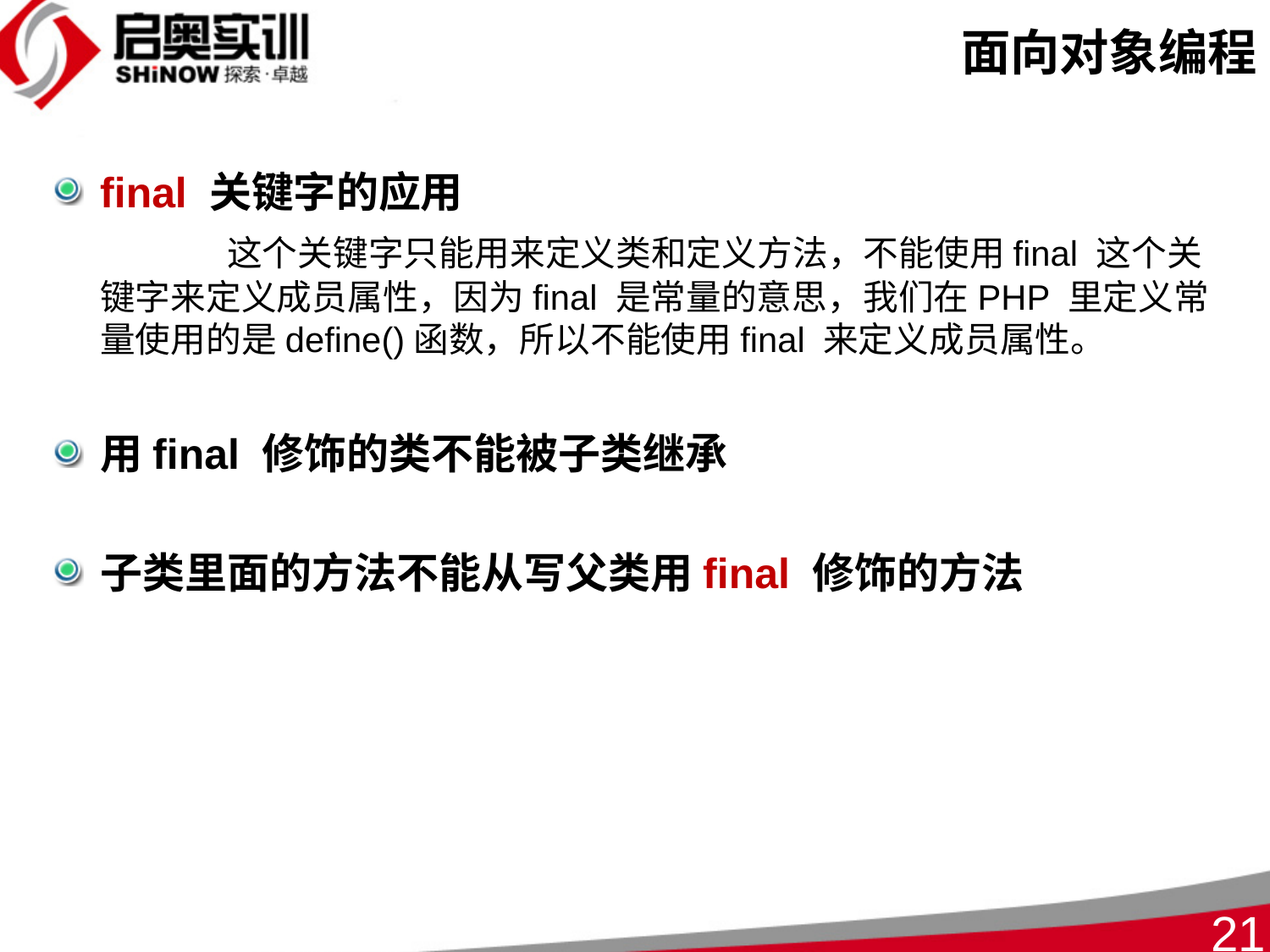

# 面向对象编程
final 关键字的应用
		这个关键字只能用来定义类和定义方法，不能使用final 这个关键字来定义成员属性，因为final 是常量的意思，我们在PHP 里定义常量使用的是define()函数，所以不能使用final 来定义成员属性。

用final 修饰的类不能被子类继承

子类里面的方法不能从写父类用final 修饰的方法

21